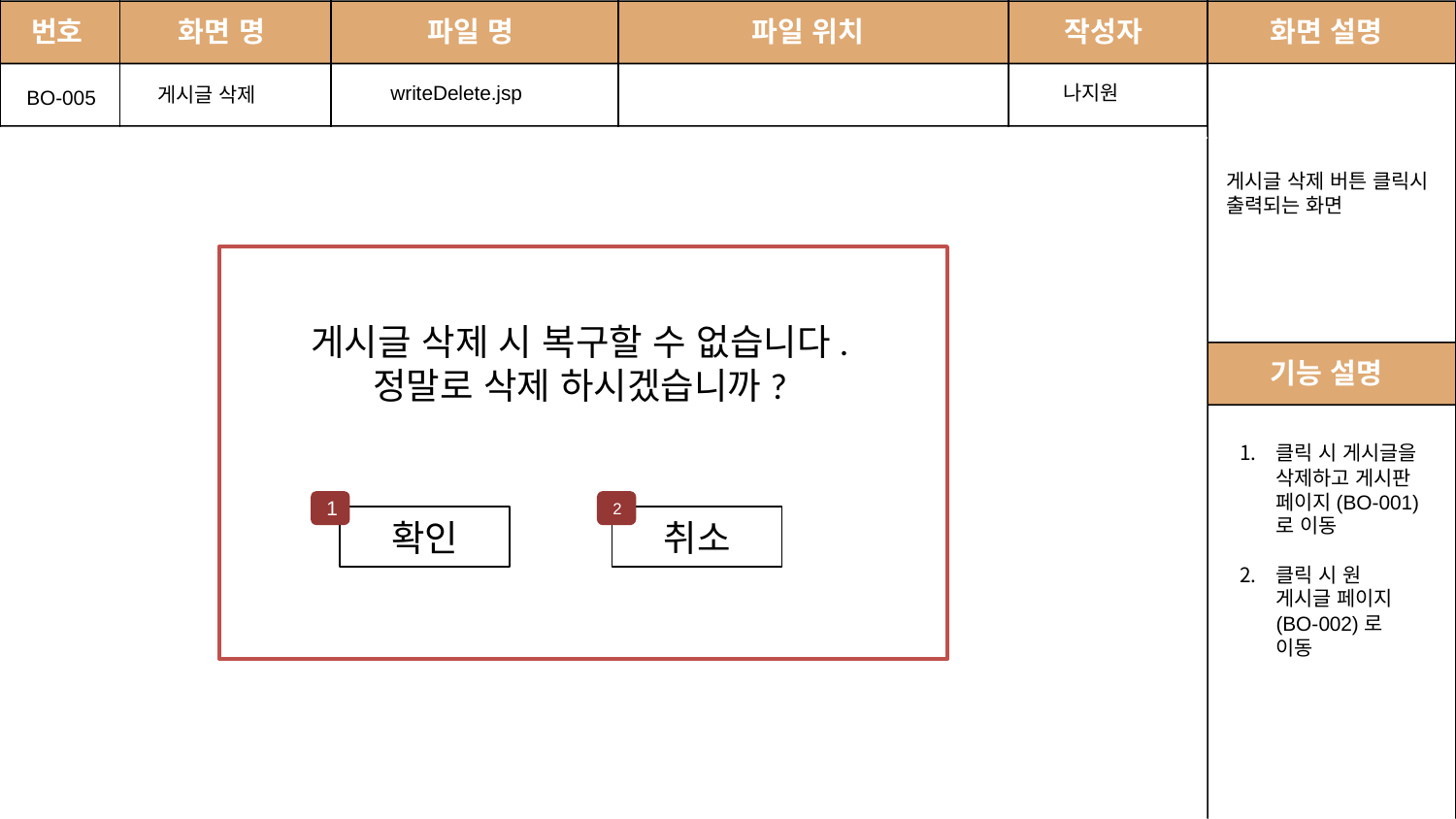

번호
화면 명
파일 명
# 파일 위치
작성자
화면 설명
나지원
writeDelete.jsp
게시글 삭제
BO-005
2
2

게시글 삭제 버튼 클릭시 출력되는 화면

게시글 삭제 시 복구할 수 없습니다. 정말로 삭제 하시겠습니까?
기능 설명
클릭 시 게시글을 삭제하고 게시판 페이지(BO-001)로 이동

클릭 시 원 게시글 페이지(BO-002)로 이동

1
2
확인
취소